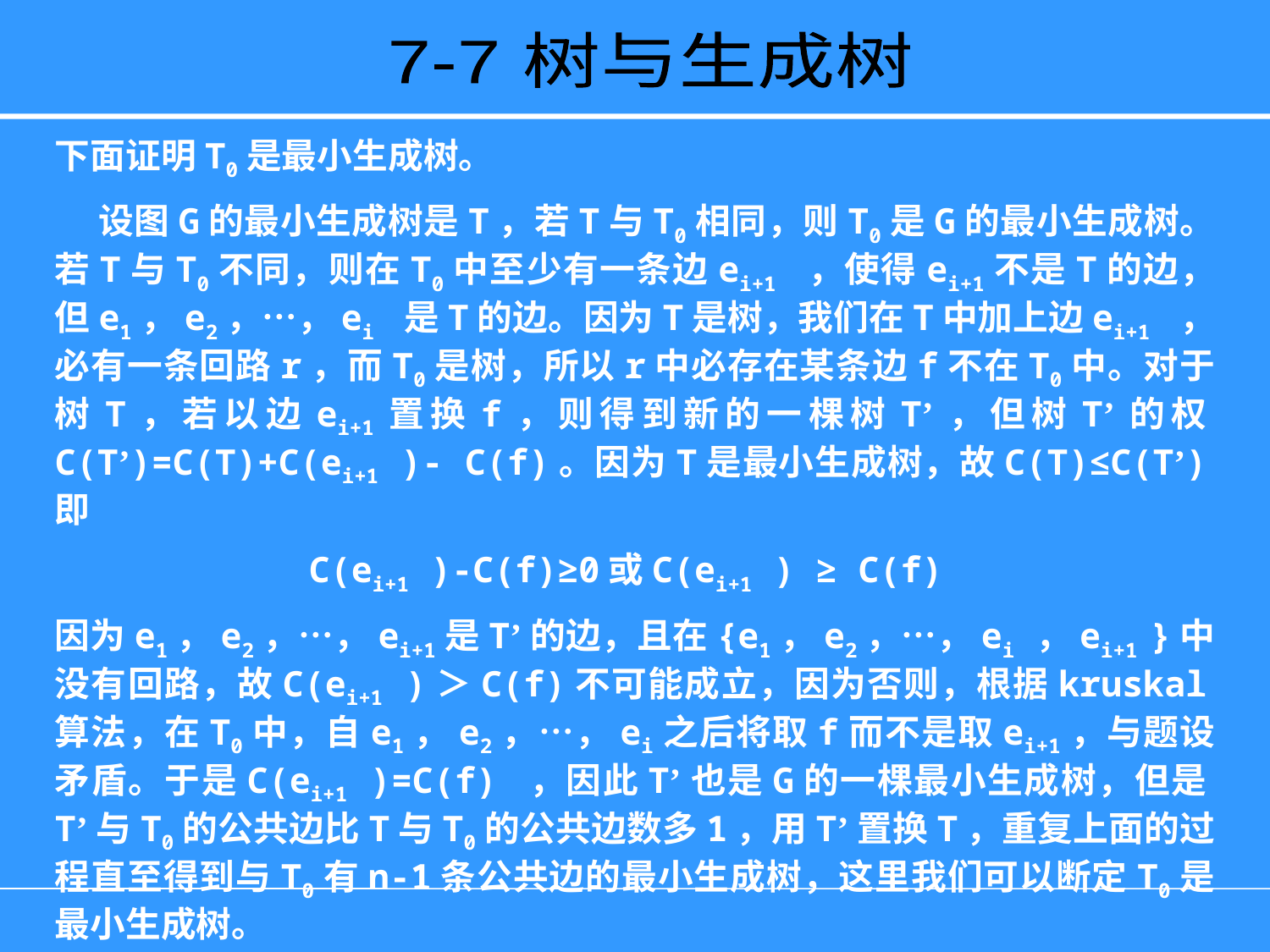

7-7 树与生成树

下面证明T0是最小生成树。
    设图G的最小生成树是T，若T与T0相同，则T0是G的最小生成树。若T与T0不同，则在T0中至少有一条边ei+1 ，使得ei+1不是T的边，但e1，e2，…，ei 是T的边。因为T是树，我们在T中加上边ei+1 ，必有一条回路r，而T0是树，所以r中必存在某条边f不在T0中。对于树T，若以边ei+1置换f，则得到新的一棵树T’，但树T’的权C(T’)=C(T)+C(ei+1 )- C(f)。因为T是最小生成树，故C(T)≤C(T’)即
		C(ei+1 )-C(f)≥0或C(ei+1 ) ≥ C(f)
因为e1，e2，…，ei+1是T’的边，且在{e1，e2，…，ei ，ei+1 }中没有回路，故C(ei+1 )＞C(f)不可能成立，因为否则，根据kruskal算法，在T0中，自e1，e2，…，ei之后将取f而不是取ei+1，与题设矛盾。于是C(ei+1 )=C(f) ，因此T’也是G的一棵最小生成树，但是T’与T0的公共边比T与T0的公共边数多1，用T’置换T，重复上面的过程直至得到与T0有n-1条公共边的最小生成树，这里我们可以断定T0是最小生成树。